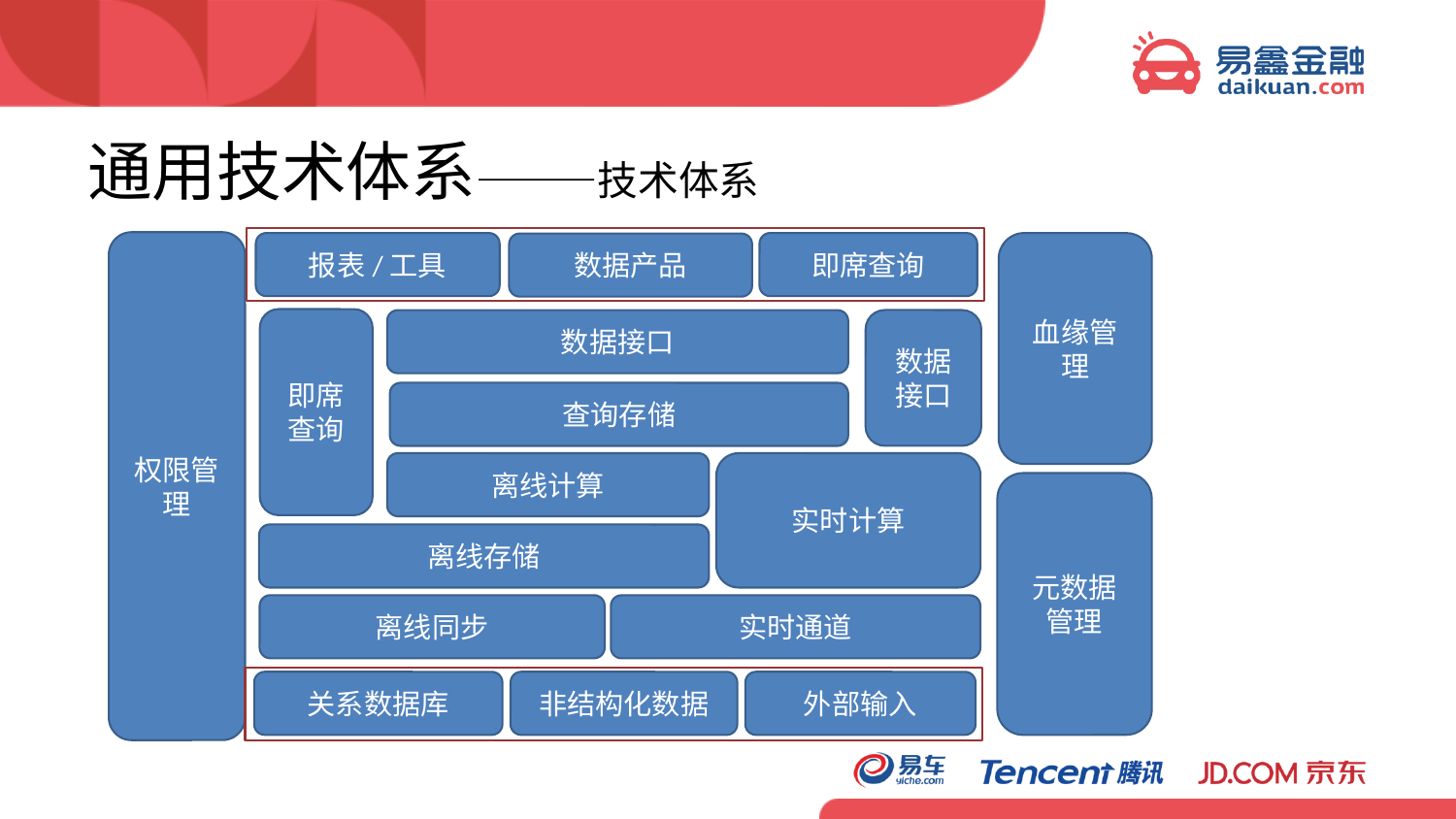

# 通用技术体系———技术体系

报表/工具
即席查询
数据产品
权限管理
血缘管理
即席查询
数据接口
数据接口
查询存储
离线计算
实时计算
元数据管理
离线存储
离线同步
实时通道

关系数据库
非结构化数据
外部输入